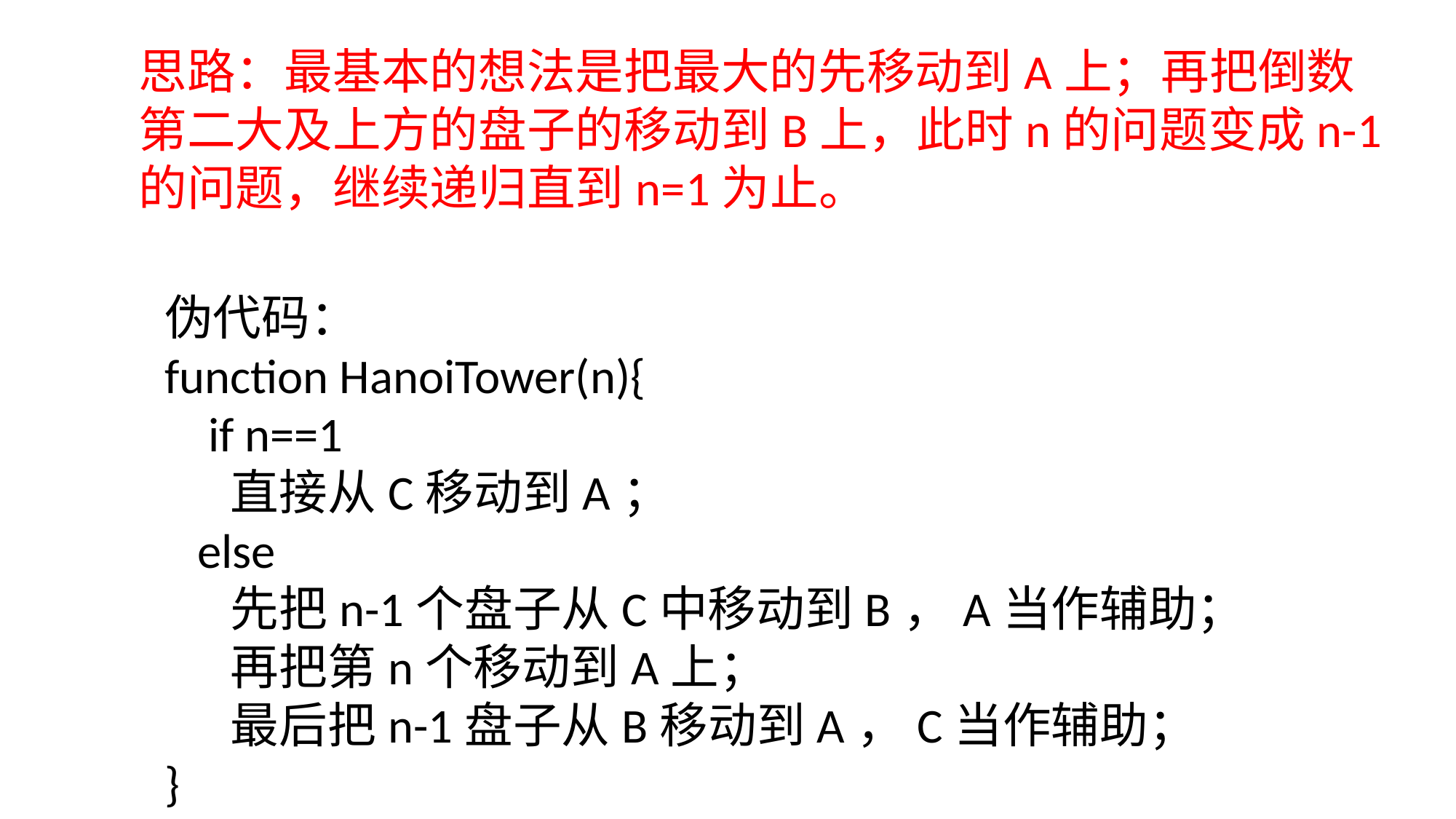

思路：最基本的想法是把最大的先移动到A上；再把倒数第二大及上方的盘子的移动到B上，此时n的问题变成n-1的问题，继续递归直到n=1为止。
伪代码：
function HanoiTower(n){
    if n==1
     直接从C移动到A；
   else
     先把n-1个盘子从C中移动到B，A当作辅助；
     再把第n个移动到A上；
     最后把n-1盘子从B移动到A，C当作辅助；
}